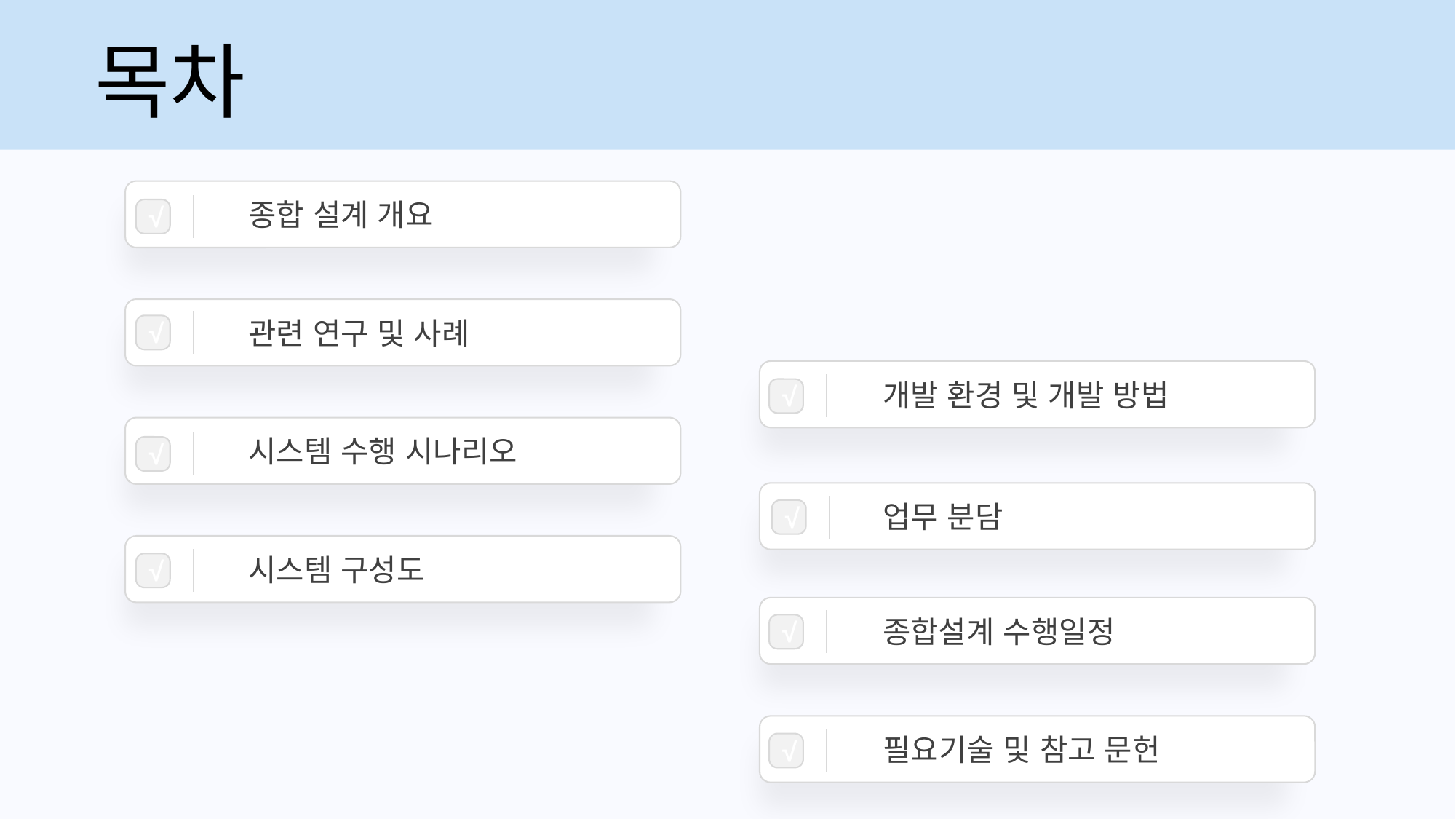

목차
종합 설계 개요
√
관련 연구 및 사례
√
개발 환경 및 개발 방법
√
시스템 수행 시나리오
√
업무 분담
√
시스템 구성도
√
종합설계 수행일정
√
필요기술 및 참고 문헌
√